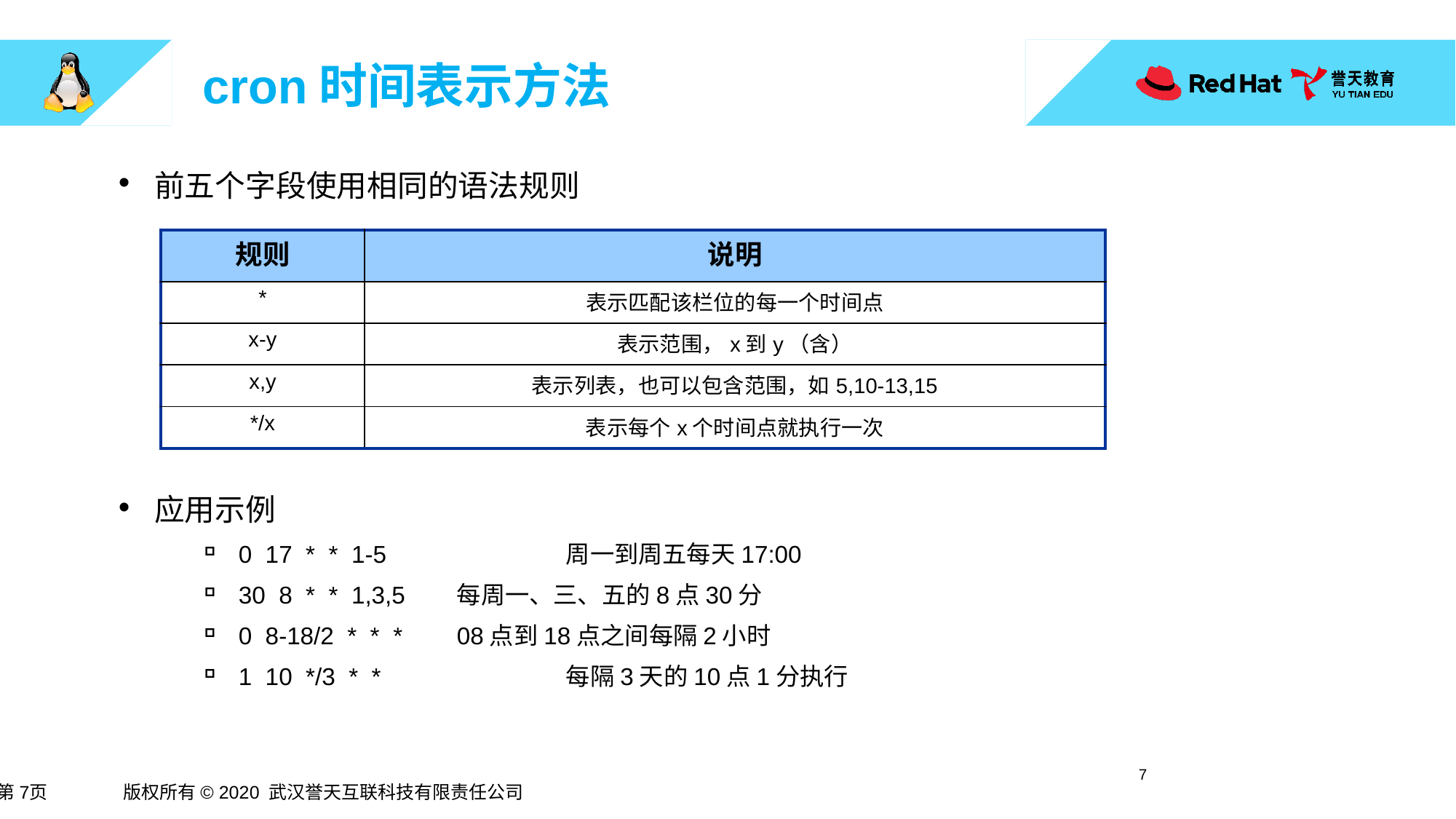

# cron时间表示方法
前五个字段使用相同的语法规则

应用示例
0  17  *  *  1-5		周一到周五每天17:00
30  8  *  *  1,3,5	每周一、三、五的8点30分
0  8-18/2  *  *  *	08点到18点之间每隔2小时
1  10  */3  *  *		每隔3天的10点1分执行
| 规则 | 说明 |
| --- | --- |
| \* | 表示匹配该栏位的每一个时间点 |
| x-y | 表示范围，x到y（含） |
| x,y | 表示列表，也可以包含范围，如5,10-13,15 |
| \*/x | 表示每个x个时间点就执行一次 |
7